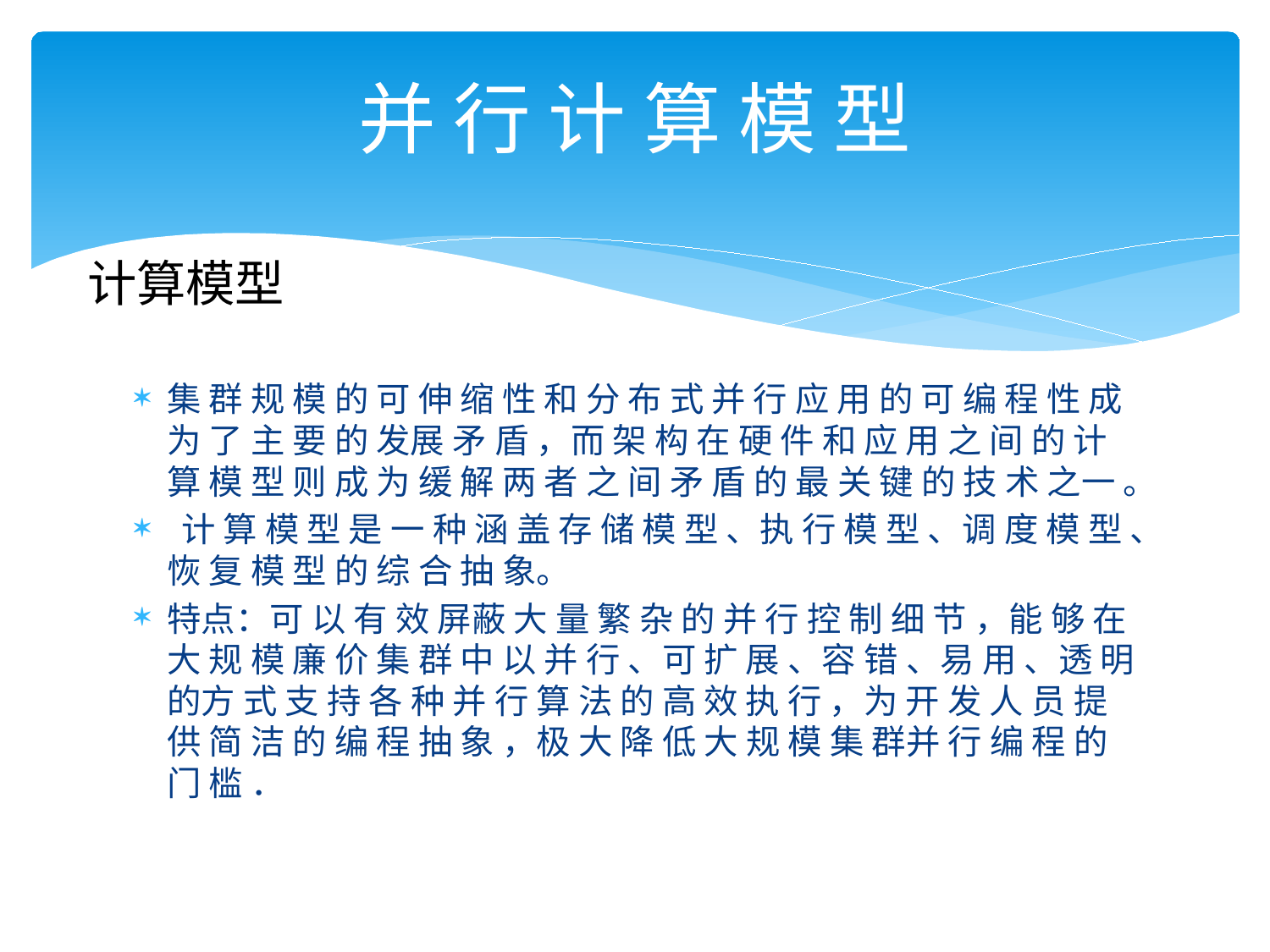

# 并 行 计 算 模 型
计算模型
集 群 规 模 的 可 伸 缩 性 和 分 布 式 并 行 应 用 的 可 编 程 性 成 为 了 主 要 的 发展 矛 盾 ，而 架 构 在 硬 件 和 应 用 之 间 的 计 算 模 型 则 成 为 缓 解 两 者 之 间 矛 盾 的 最 关 键 的 技 术 之一 。
 计 算 模 型 是 一 种 涵 盖 存 储 模 型 、执 行 模 型 、调 度 模 型 、恢 复 模 型 的 综 合 抽 象。
特点：可 以 有 效 屏蔽 大 量 繁 杂 的 并 行 控 制 细 节 ，能 够 在 大 规 模 廉 价 集 群 中 以 并 行 、可 扩 展 、容 错 、易 用 、透 明 的方 式 支 持 各 种 并 行 算 法 的 高 效 执 行 ，为 开 发 人 员 提 供 简 洁 的 编 程 抽 象 ，极 大 降 低 大 规 模 集 群并 行 编 程 的 门 槛 ．